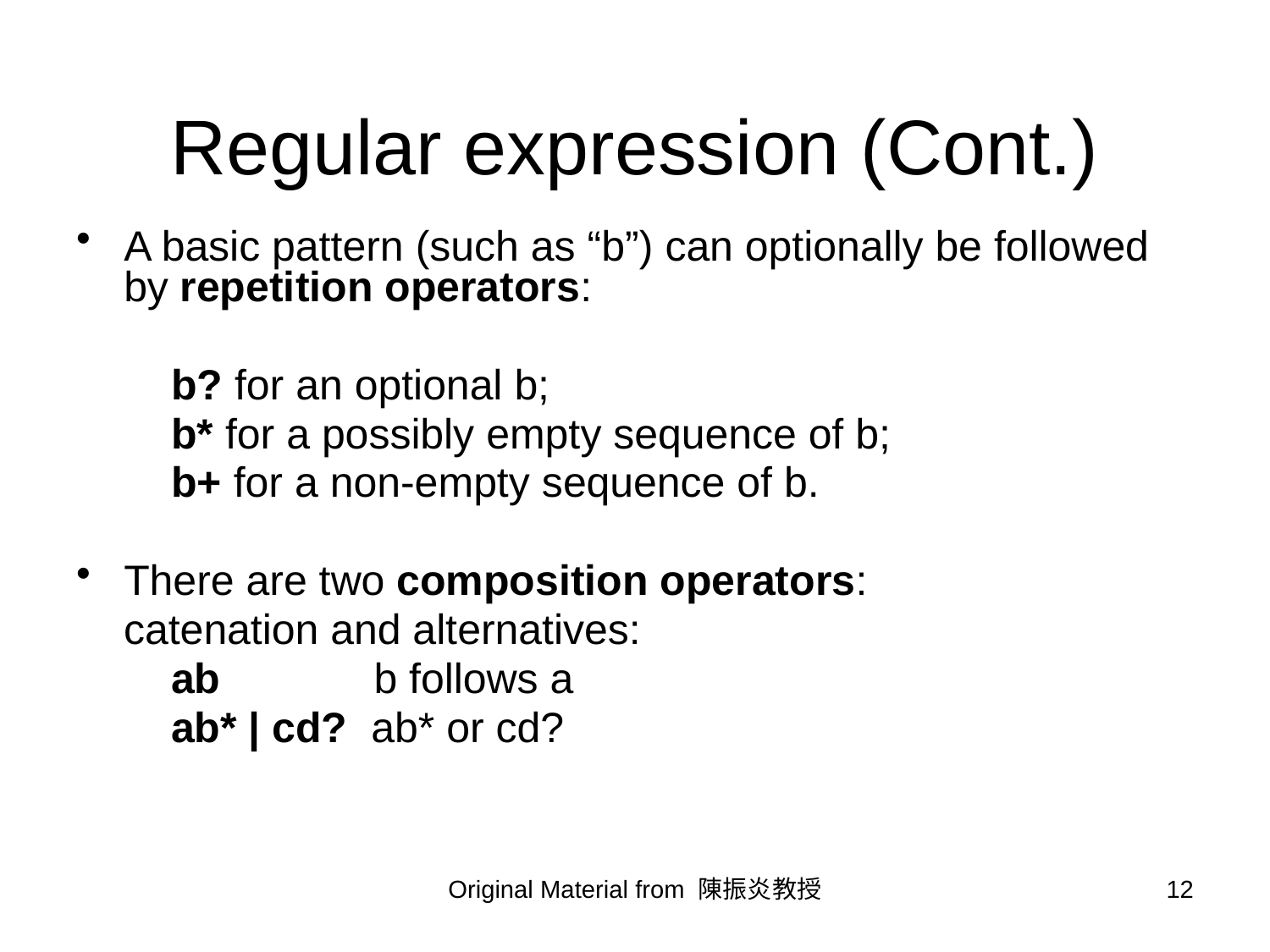

Regular expression (Cont.)
A basic pattern (such as “b”) can optionally be followed by repetition operators:

        b? for an optional b;
        b* for a possibly empty sequence of b;
        b+ for a non-empty sequence of b.

There are two composition operators:
    catenation and alternatives:
        ab             b follows a
        ab* | cd?  ab* or cd?
Original Material from 陳振炎教授
12